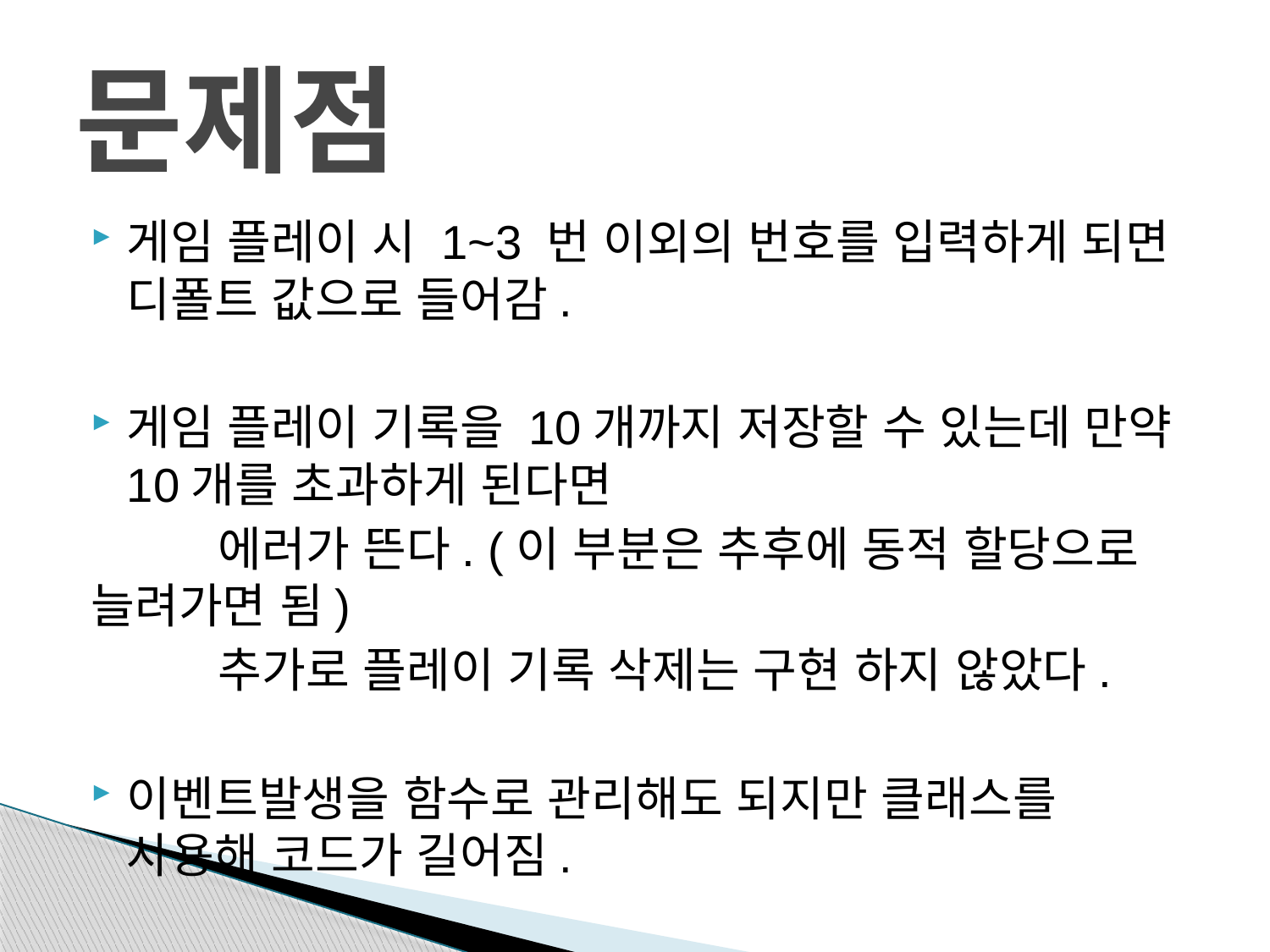

# 문제점
게임 플레이 시 1~3 번 이외의 번호를 입력하게 되면 디폴트 값으로 들어감.

게임 플레이 기록을 10개까지 저장할 수 있는데 만약 10개를 초과하게 된다면
	에러가 뜬다. (이 부분은 추후에 동적 할당으로 늘려가면 됨)
	추가로 플레이 기록 삭제는 구현 하지 않았다.

이벤트발생을 함수로 관리해도 되지만 클래스를 사용해 코드가 길어짐.

게임을 클리어 하기 전에는 종료 할 수가 없다.